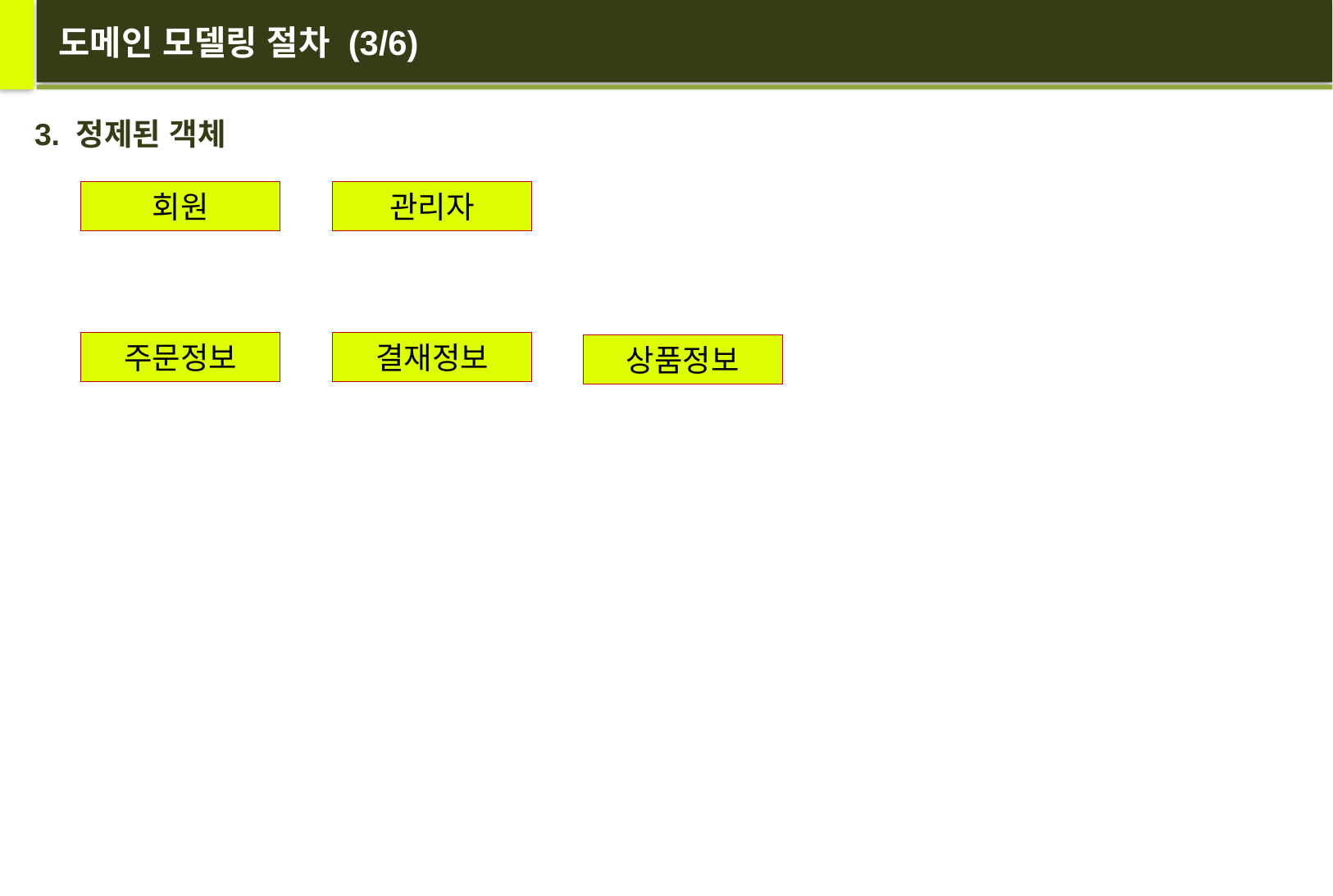

# 도메인 모델링 절차 (3/6)
3. 정제된 객체
회원
관리자
주문정보
결재정보
상품정보